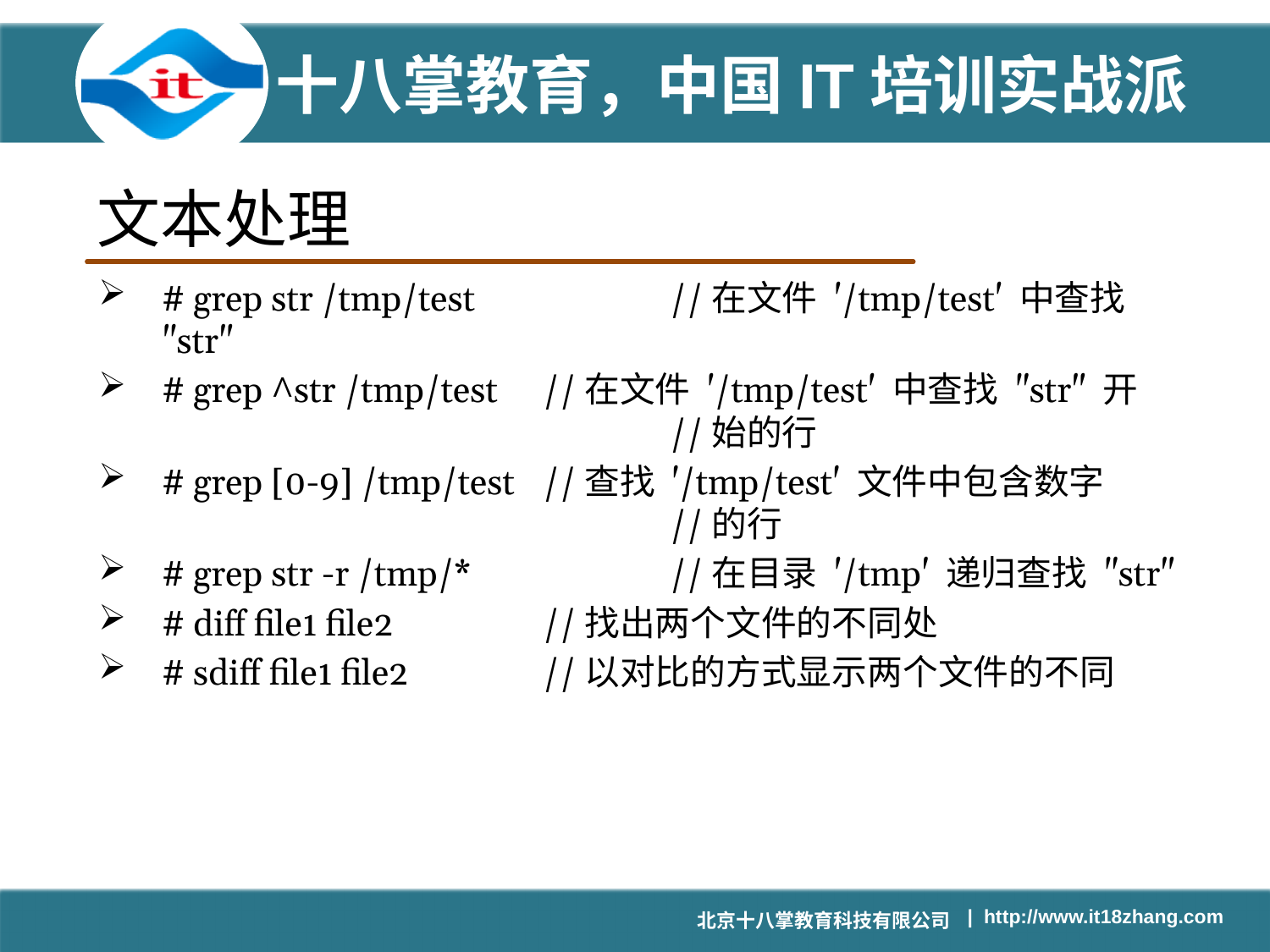

# 文本处理
# grep str /tmp/test		//在文件 '/tmp/test' 中查找 "str"
# grep ^str /tmp/test	//在文件 '/tmp/test' 中查找 "str" 开 //始的行
# grep [0-9] /tmp/test	//查找 '/tmp/test' 文件中包含数字 //的行
# grep str -r /tmp/*		//在目录 '/tmp' 递归查找 "str"
# diff file1 file2		//找出两个文件的不同处
# sdiff file1 file2		//以对比的方式显示两个文件的不同